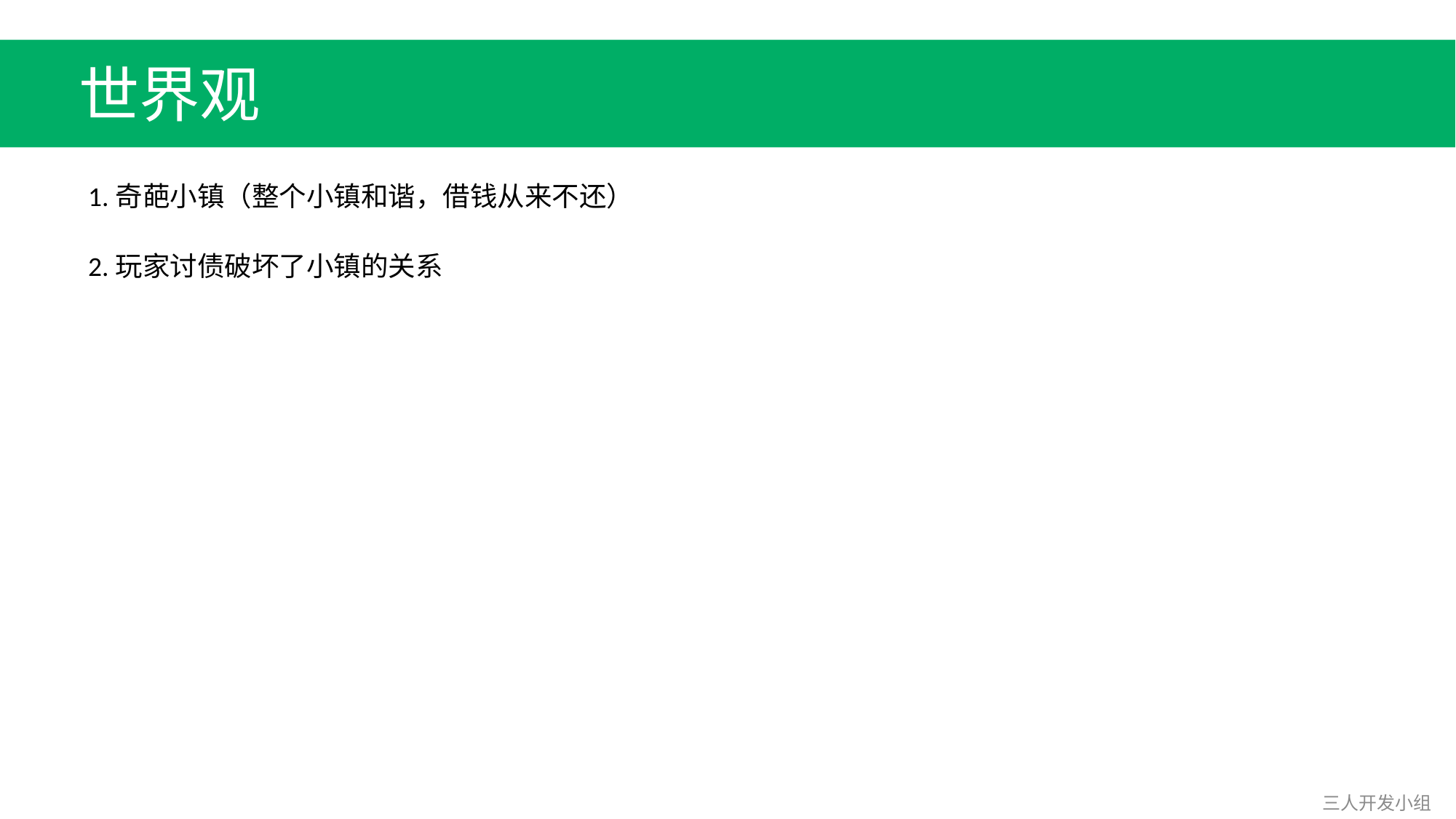

世界观
1.奇葩小镇（整个小镇和谐，借钱从来不还）
2.玩家讨债破坏了小镇的关系
三人开发小组